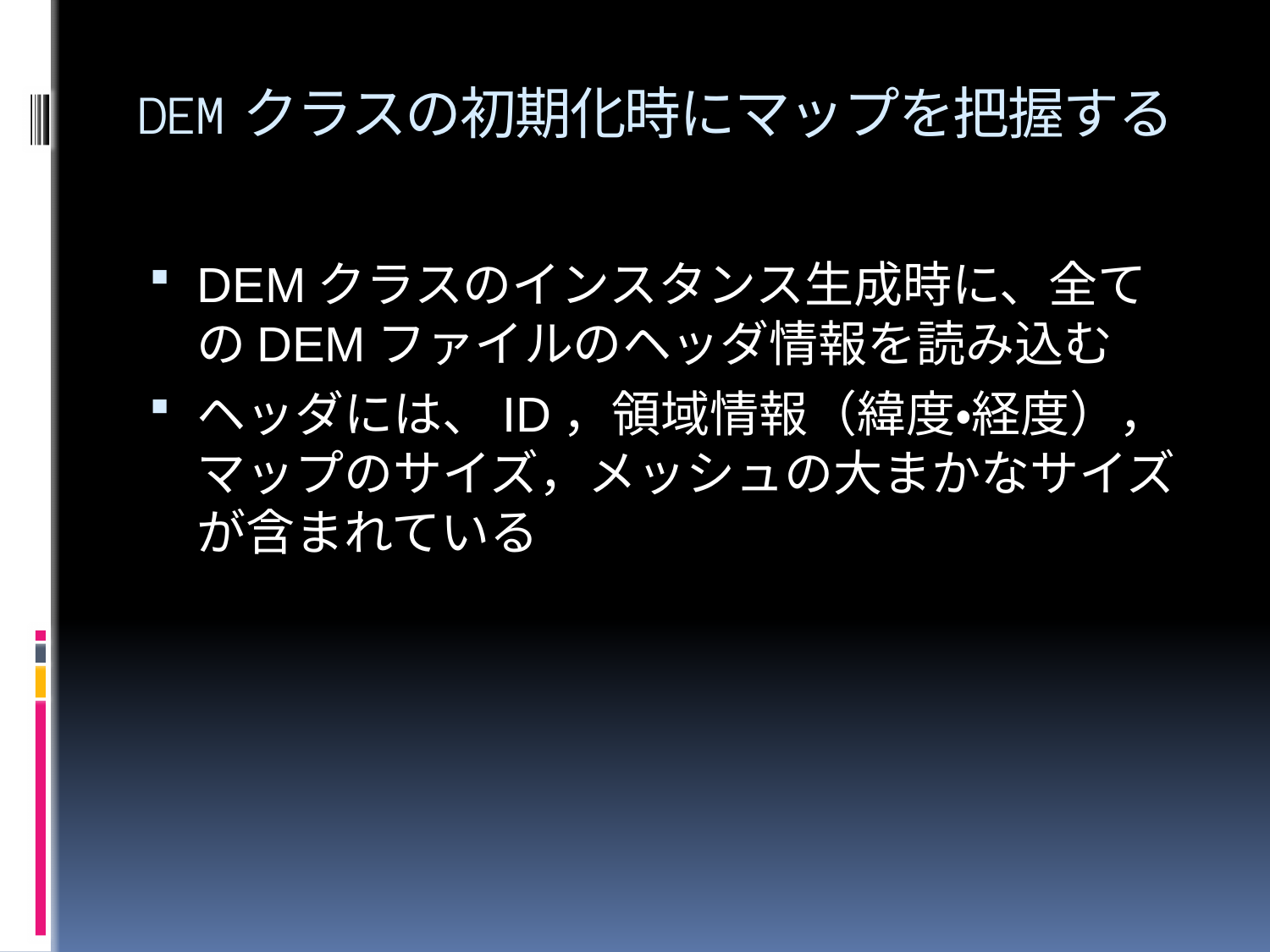

# DEMクラスの初期化時にマップを把握する
DEMクラスのインスタンス生成時に、全てのDEMファイルのヘッダ情報を読み込む
ヘッダには、ID，領域情報（緯度・経度），マップのサイズ，メッシュの大まかなサイズが含まれている